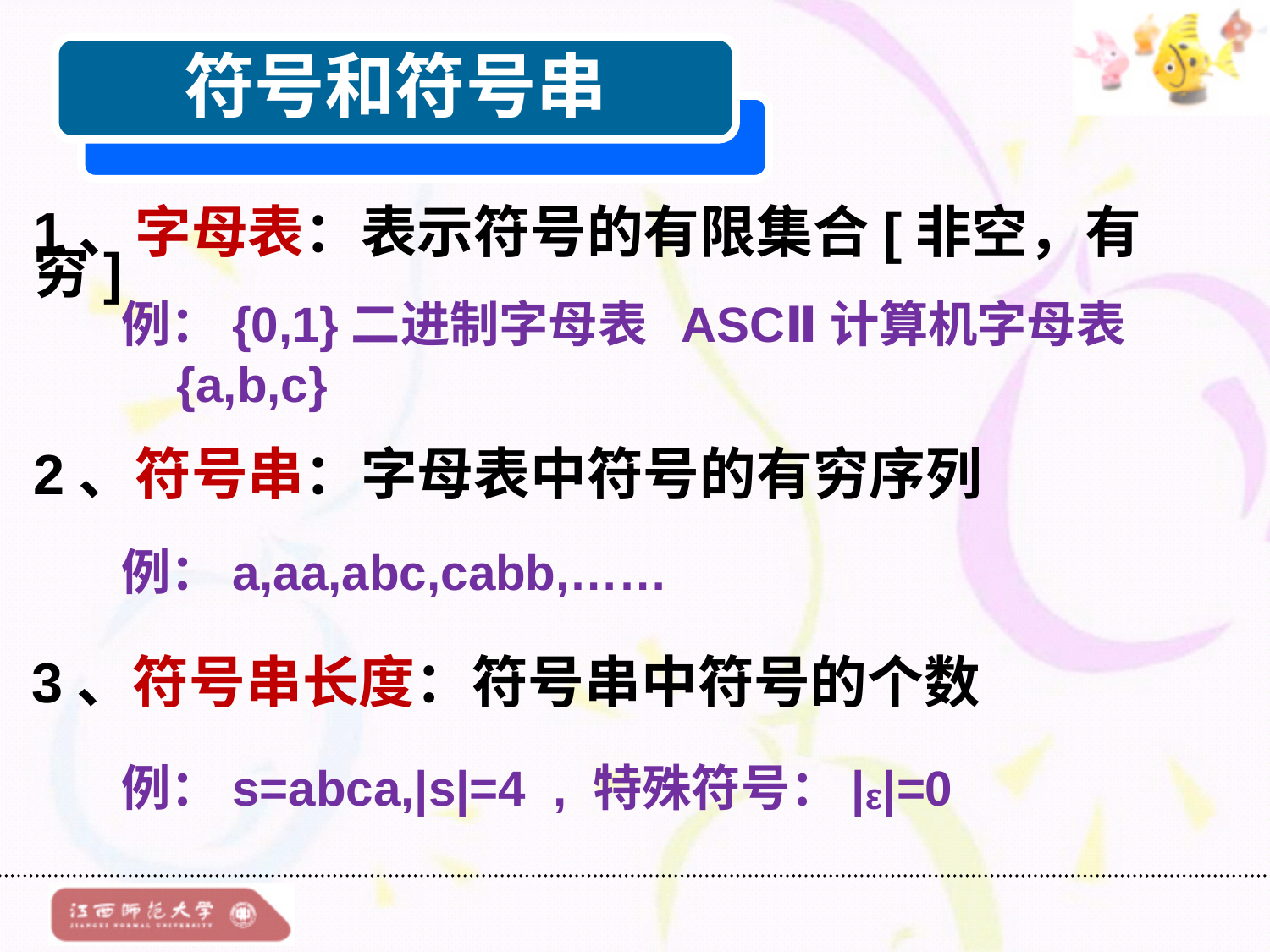

符号和符号串

1、字母表：表示符号的有限集合[非空，有穷]
例：{0,1}二进制字母表  ASCⅡ计算机字母表
    {a,b,c}
2、符号串：字母表中符号的有穷序列
例：a,aa,abc,cabb,……
3、符号串长度：符号串中符号的个数
例：s=abca,|s|=4  , 特殊符号：|ε|=0